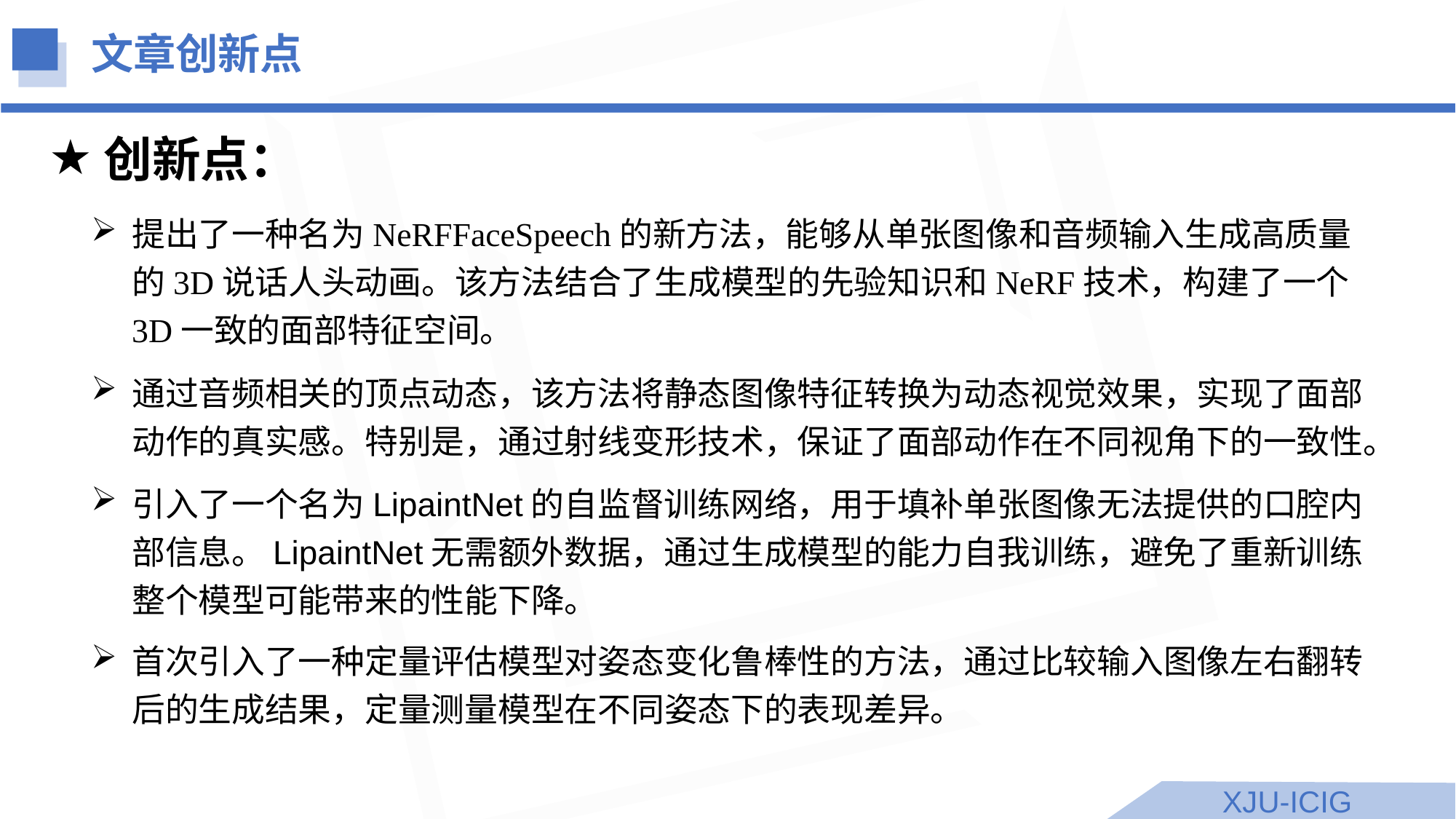

文章创新点

创新点：
提出了一种名为NeRFFaceSpeech的新方法，能够从单张图像和音频输入生成高质量的3D说话人头动画。该方法结合了生成模型的先验知识和NeRF技术，构建了一个3D一致的面部特征空间。
通过音频相关的顶点动态，该方法将静态图像特征转换为动态视觉效果，实现了面部动作的真实感。特别是，通过射线变形技术，保证了面部动作在不同视角下的一致性。
引入了一个名为LipaintNet的自监督训练网络，用于填补单张图像无法提供的口腔内部信息。LipaintNet无需额外数据，通过生成模型的能力自我训练，避免了重新训练整个模型可能带来的性能下降。
首次引入了一种定量评估模型对姿态变化鲁棒性的方法，通过比较输入图像左右翻转后的生成结果，定量测量模型在不同姿态下的表现差异。
XJU-ICIG